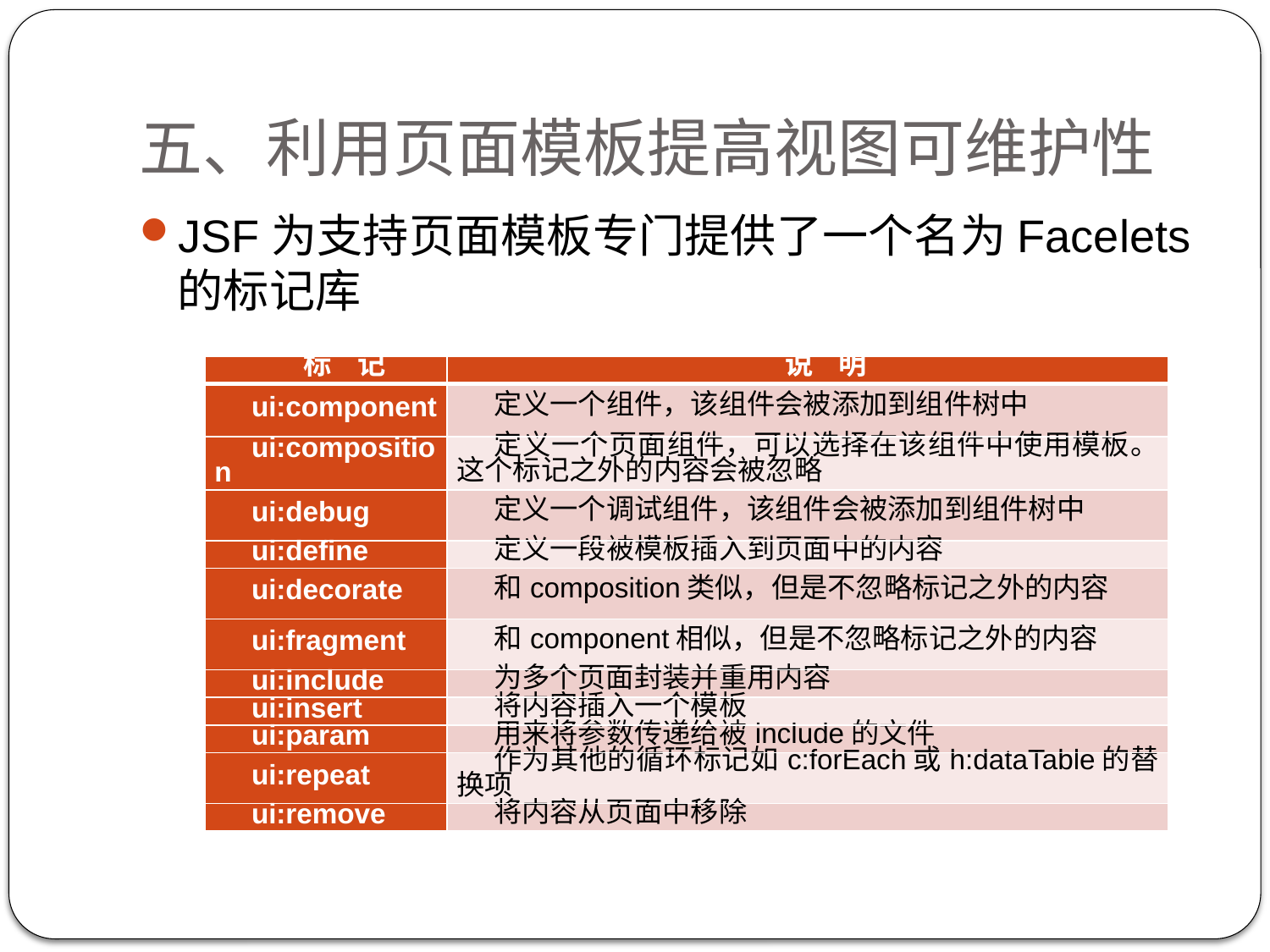

# 五、利用页面模板提高视图可维护性
JSF为支持页面模板专门提供了一个名为Facelets的标记库
| 标 记 | 说 明 |
| --- | --- |
| ui:component | 定义一个组件，该组件会被添加到组件树中 |
| ui:composition | 定义一个页面组件，可以选择在该组件中使用模板。这个标记之外的内容会被忽略 |
| ui:debug | 定义一个调试组件，该组件会被添加到组件树中 |
| ui:define | 定义一段被模板插入到页面中的内容 |
| ui:decorate | 和composition类似，但是不忽略标记之外的内容 |
| ui:fragment | 和component相似，但是不忽略标记之外的内容 |
| ui:include | 为多个页面封装并重用内容 |
| ui:insert | 将内容插入一个模板 |
| ui:param | 用来将参数传递给被include的文件 |
| ui:repeat | 作为其他的循环标记如c:forEach或h:dataTable的替换项 |
| ui:remove | 将内容从页面中移除 |